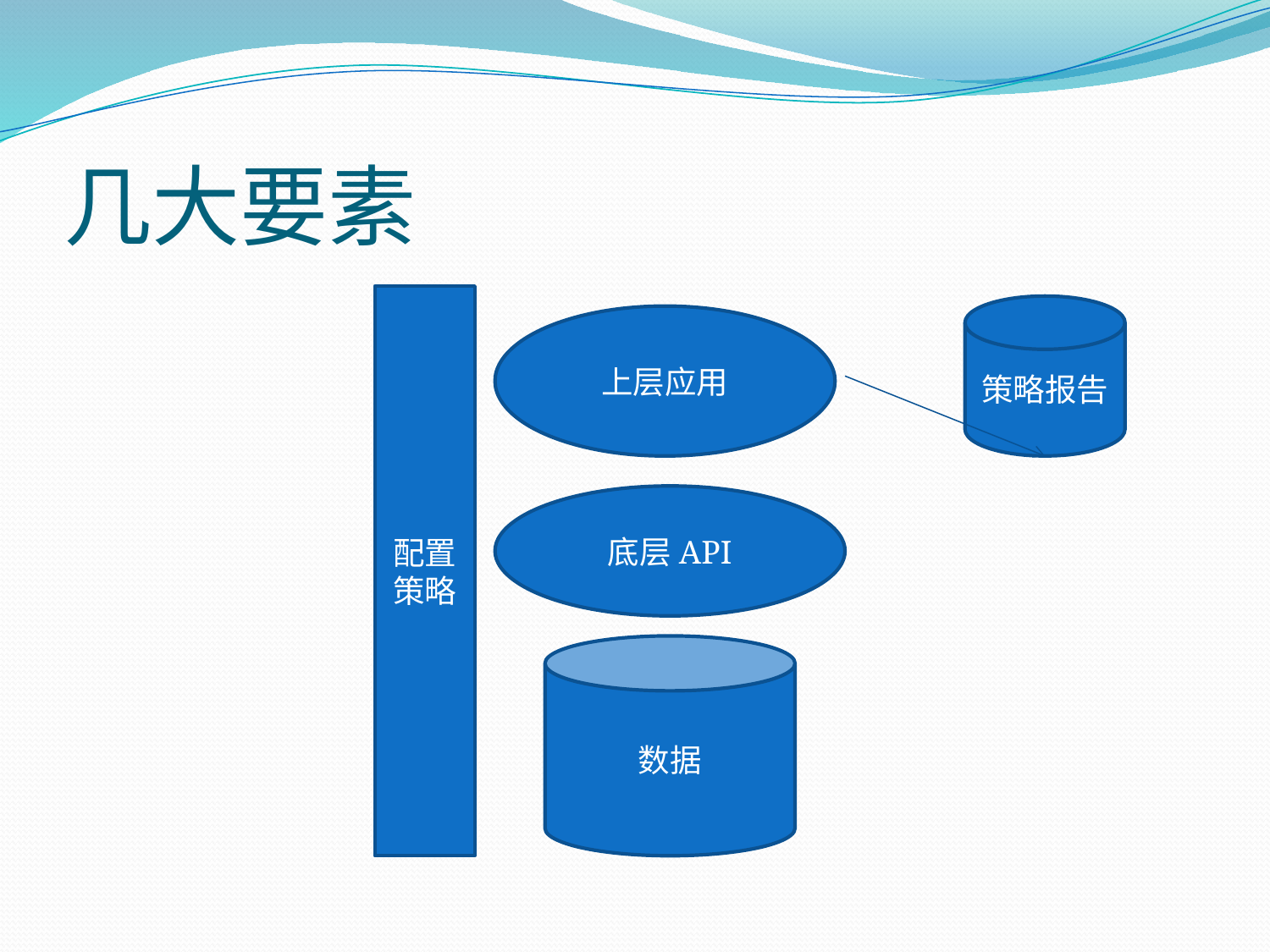

# 几大要素

配置策略
策略报告
上层应用
底层API
数据